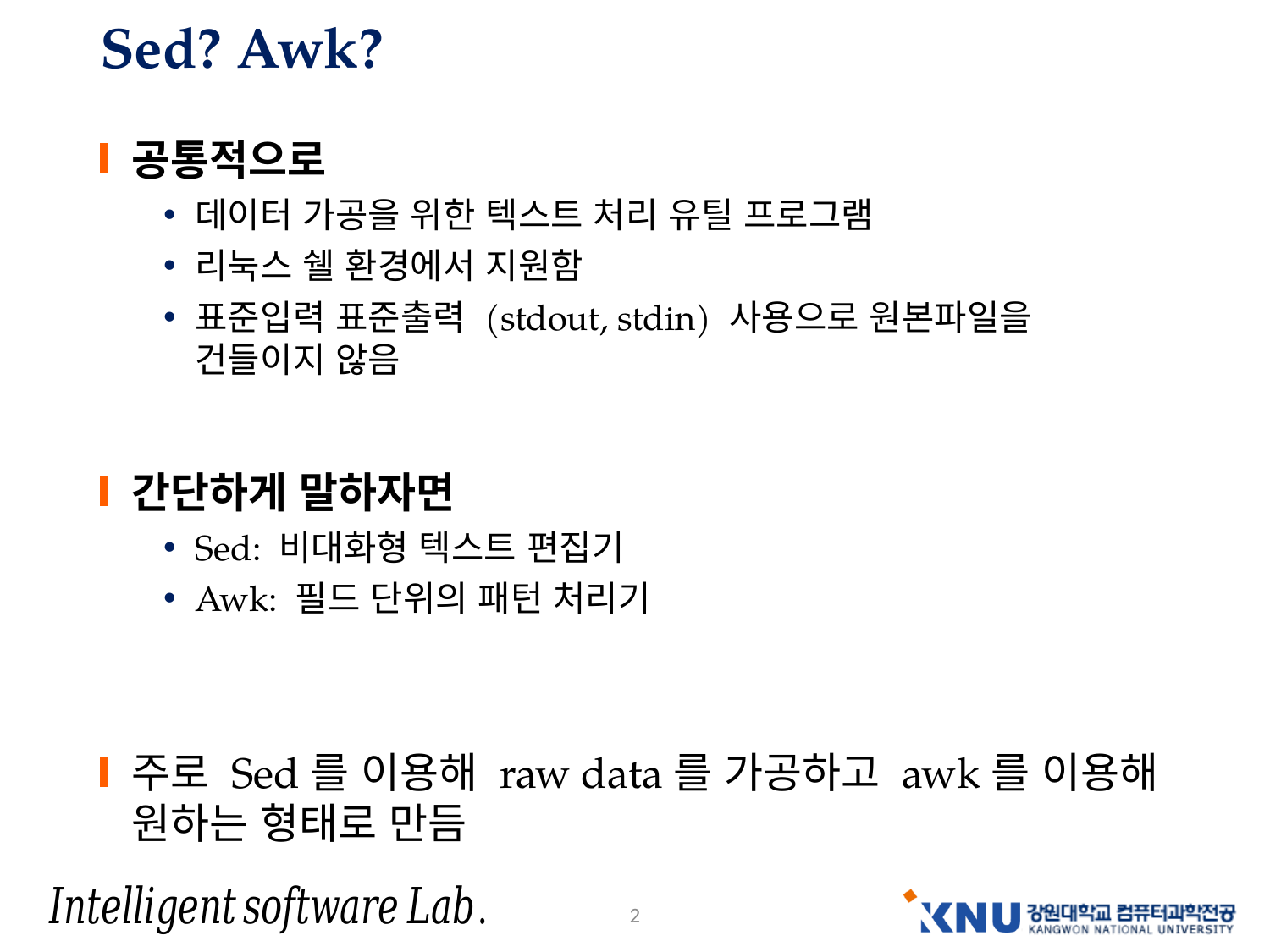

# Sed? Awk?
공통적으로
데이터 가공을 위한 텍스트 처리 유틸 프로그램
리눅스 쉘 환경에서 지원함
표준입력 표준출력 (stdout, stdin) 사용으로 원본파일을 건들이지 않음

간단하게 말하자면
Sed: 비대화형 텍스트 편집기
Awk: 필드 단위의 패턴 처리기

주로 Sed를 이용해 raw data를 가공하고 awk를 이용해 원하는 형태로 만듬